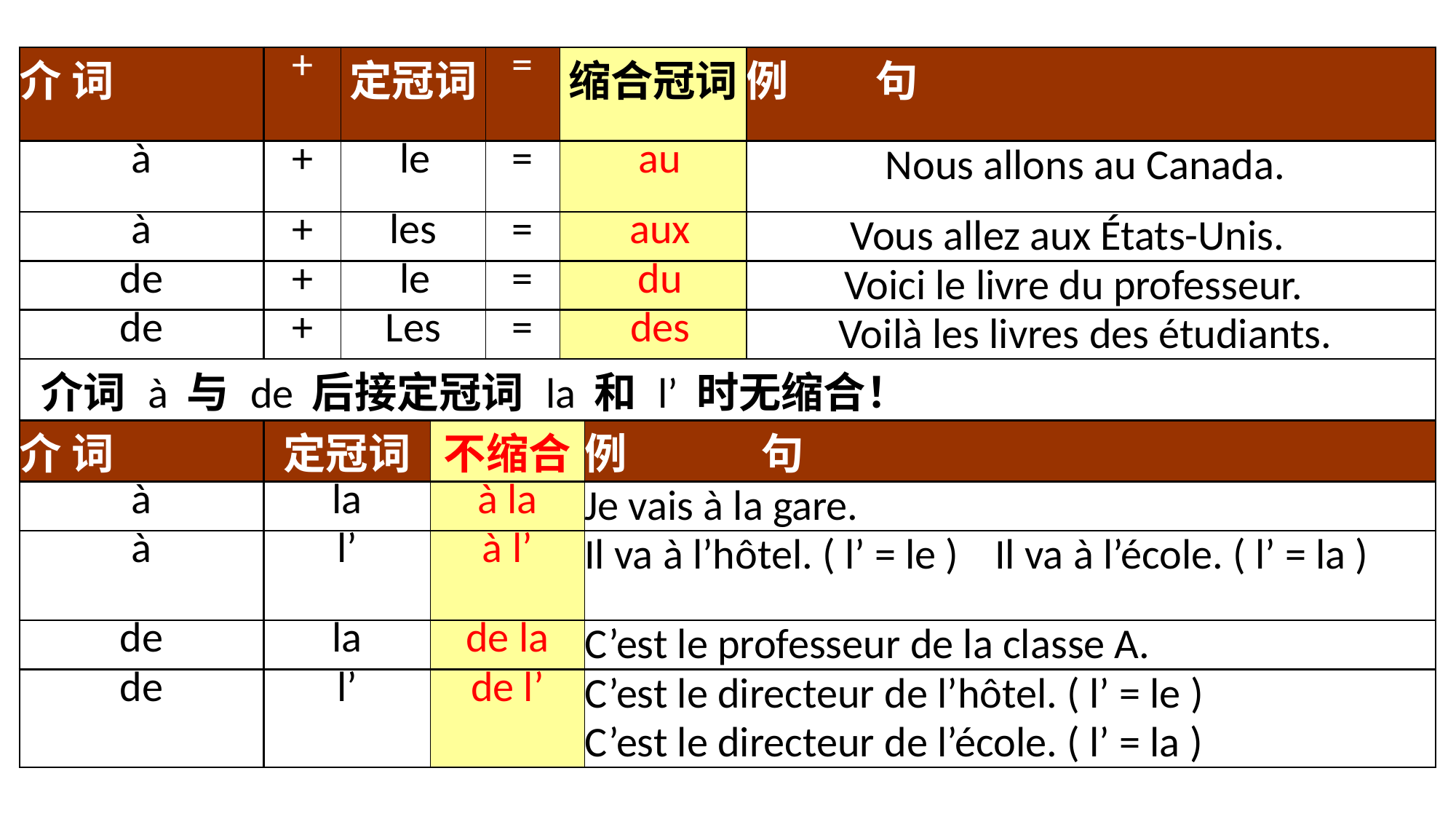

| 介 词 | + | 定冠词 |  | = | 缩合冠词 |  | 例 句 |
| --- | --- | --- | --- | --- | --- | --- | --- |
| à | + | le |  | = | au |  | Nous allons au Canada. |
| à | + | les |  | = | aux |  | Vous allez aux États-Unis. |
| de | + | le |  | = | du |  | Voici le livre du professeur. |
| de | + | Les |  | = | des |  | Voilà les livres des étudiants. |
| 介词 à 与 de 后接定冠词 la 和 l’ 时无缩合！ |  |  |  |  |  |  |  |
| 介 词 | 定冠词 |  | 不缩合 |  |  | 例 句 |  |
| à | la |  | à la |  |  | Je vais à la gare. |  |
| à | l’ |  | à l’ |  |  | Il va à l’hôtel. ( l’ = le ) Il va à l’école. ( l’ = la ) |  |
| de | la |  | de la |  |  | C’est le professeur de la classe A. |  |
| de | l’ |  | de l’ |  |  | C’est le directeur de l’hôtel. ( l’ = le ) C’est le directeur de l’école. ( l’ = la ) |  |